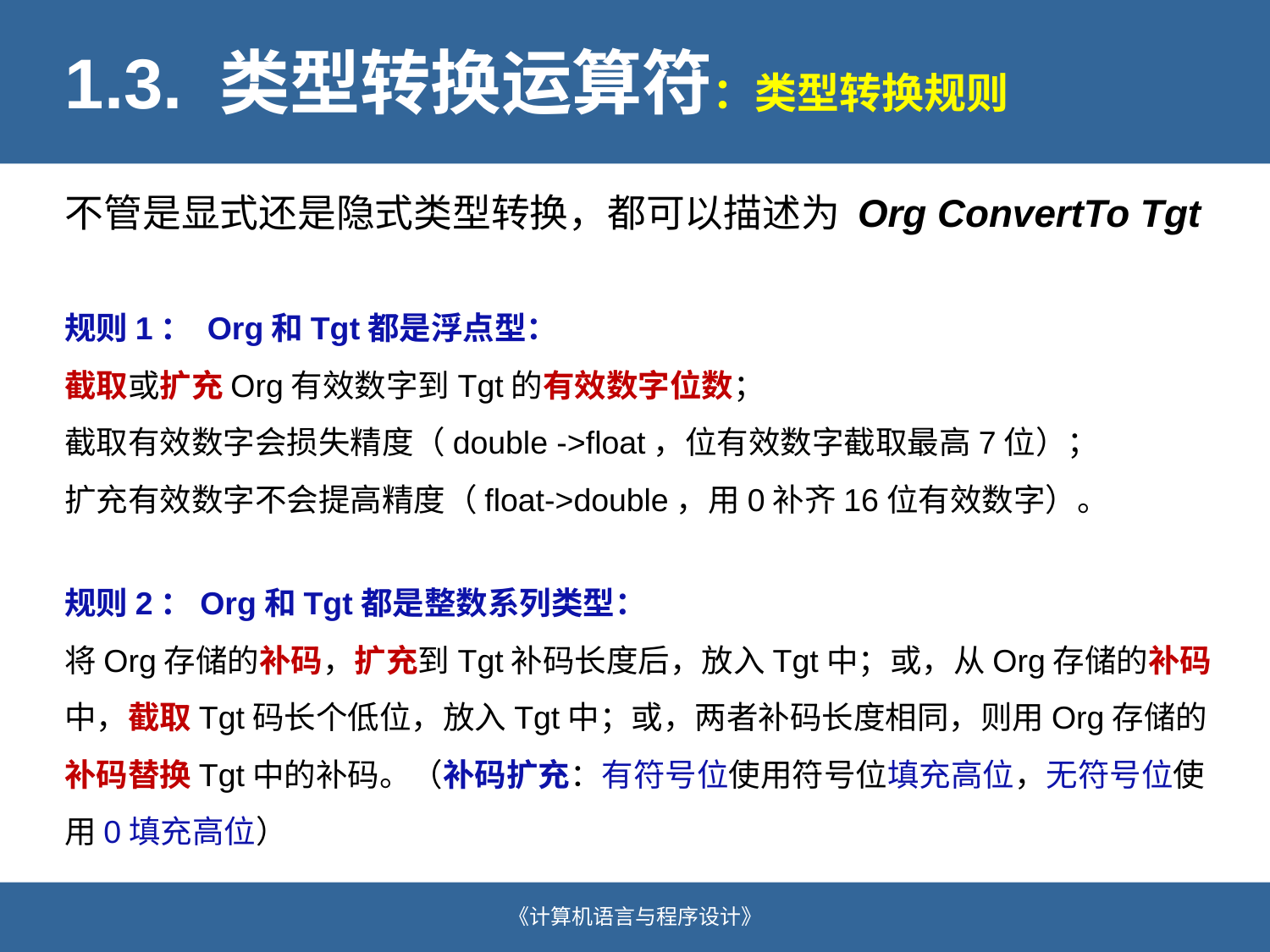

# 1.3. 类型转换运算符：类型转换规则
不管是显式还是隐式类型转换，都可以描述为 Org ConvertTo Tgt
规则1： Org和Tgt都是浮点型：
截取或扩充Org有效数字到Tgt的有效数字位数；
截取有效数字会损失精度（double ->float，位有效数字截取最高7位）；
扩充有效数字不会提高精度（float->double，用0补齐16位有效数字）。
规则2：Org和Tgt都是整数系列类型：
将Org存储的补码，扩充到Tgt补码长度后，放入Tgt中；或，从Org存储的补码中，截取Tgt码长个低位，放入Tgt中；或，两者补码长度相同，则用Org存储的补码替换Tgt中的补码。（补码扩充：有符号位使用符号位填充高位，无符号位使用0填充高位）

《计算机语言与程序设计》
18